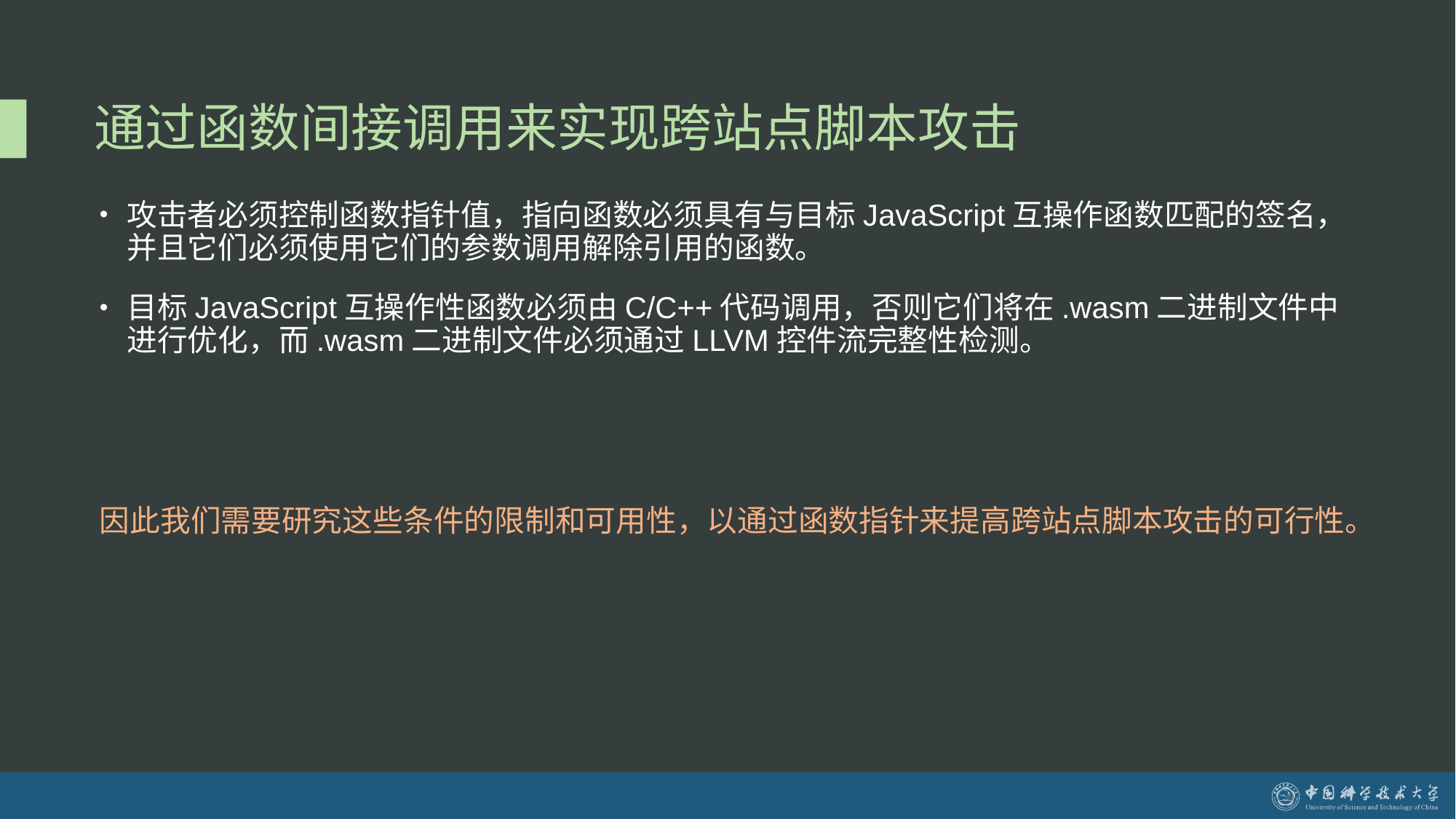

# 通过函数间接调用来实现跨站点脚本攻击
攻击者必须控制函数指针值，指向函数必须具有与目标JavaScript互操作函数匹配的签名，并且它们必须使用它们的参数调用解除引用的函数。
目标JavaScript互操作性函数必须由C/C++代码调用，否则它们将在.wasm二进制文件中进行优化，而.wasm二进制文件必须通过LLVM控件流完整性检测。

因此我们需要研究这些条件的限制和可用性，以通过函数指针来提高跨站点脚本攻击的可行性。